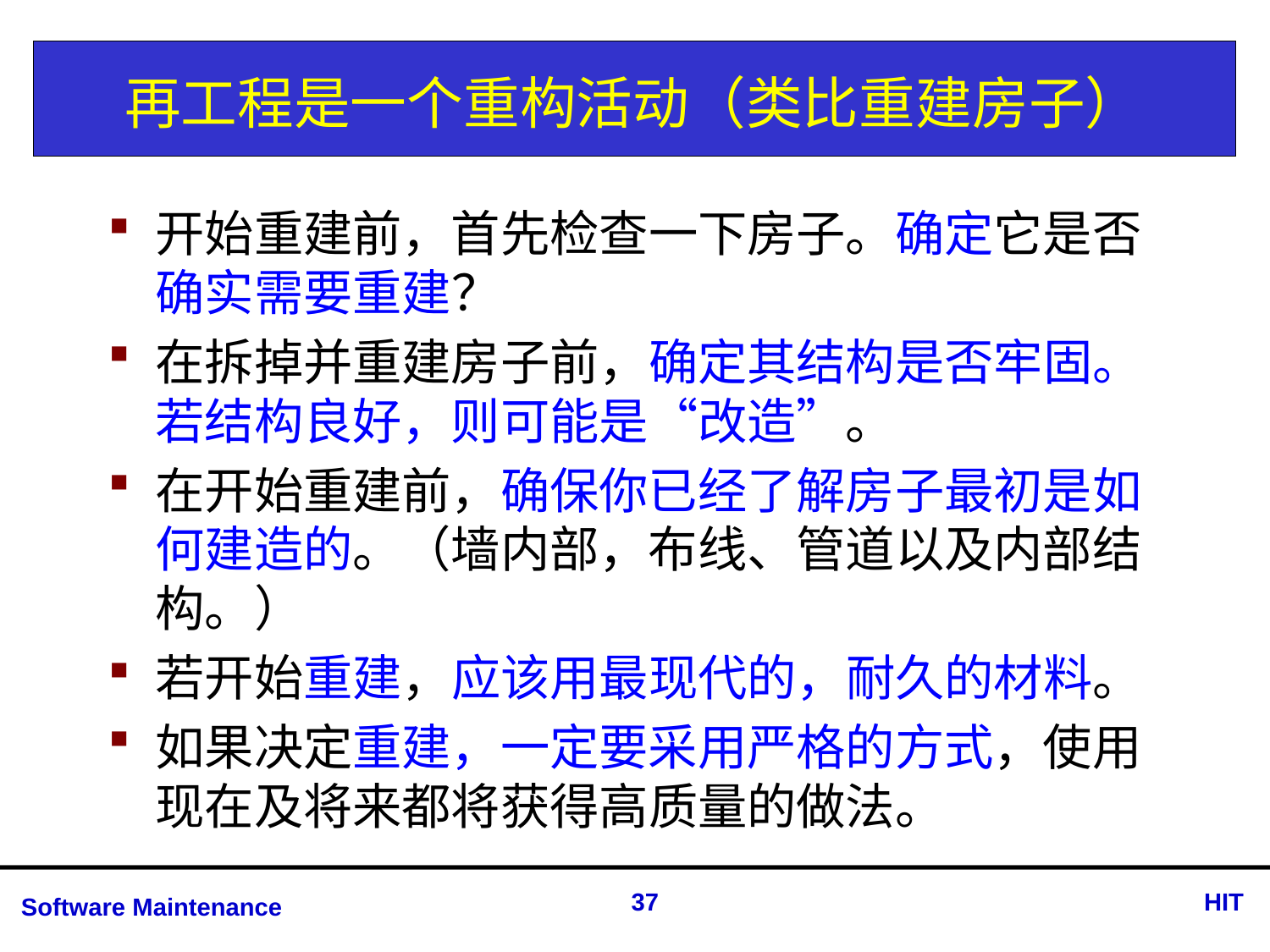

# 再工程是一个重构活动（类比重建房子）
开始重建前，首先检查一下房子。确定它是否确实需要重建？
在拆掉并重建房子前，确定其结构是否牢固。若结构良好，则可能是“改造”。
在开始重建前，确保你已经了解房子最初是如何建造的。（墙内部，布线、管道以及内部结构。）
若开始重建，应该用最现代的，耐久的材料。
如果决定重建，一定要采用严格的方式，使用现在及将来都将获得高质量的做法。